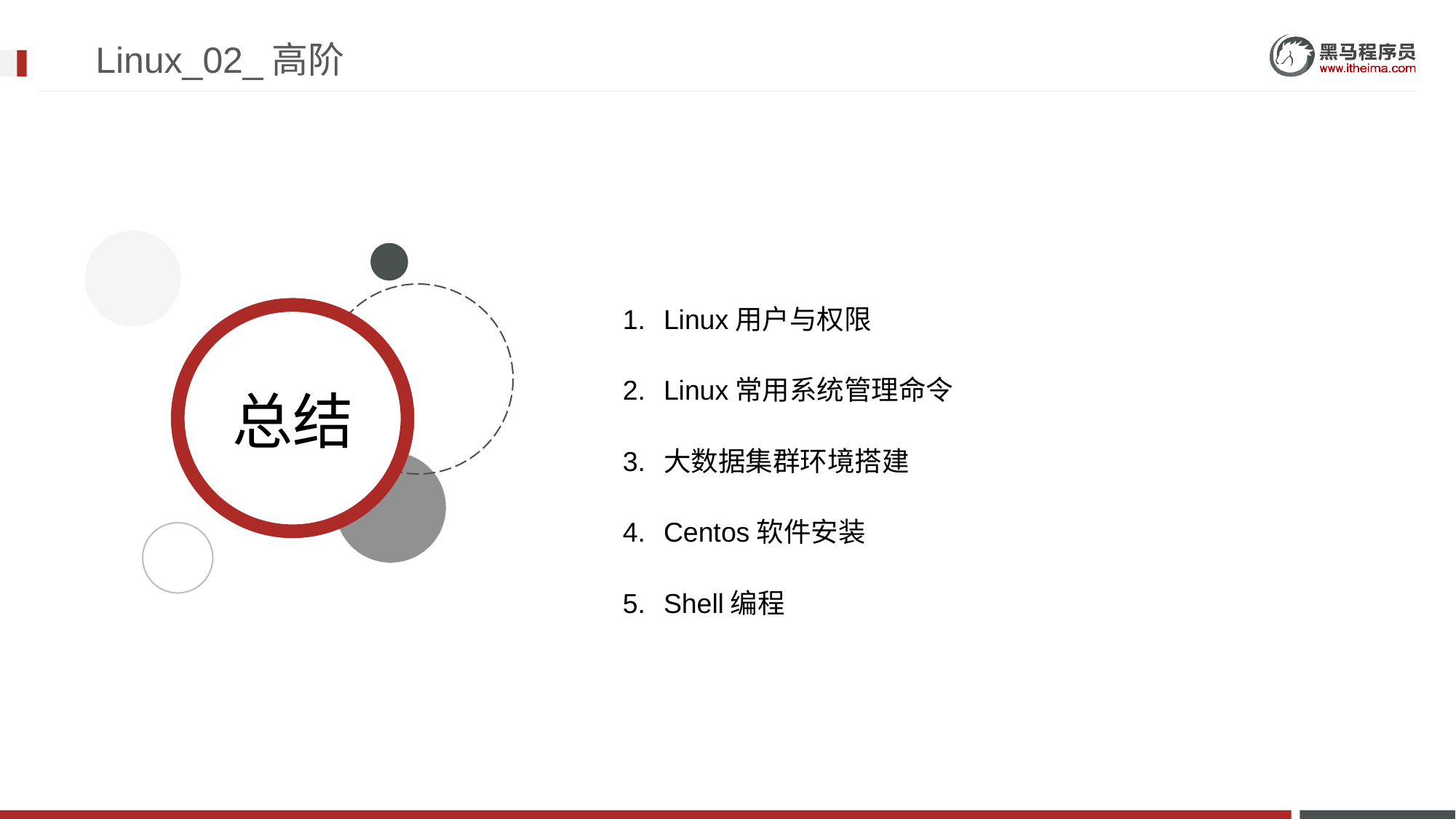

# Linux_02_高阶
Linux用户与权限
Linux常用系统管理命令
大数据集群环境搭建
Centos软件安装
Shell编程